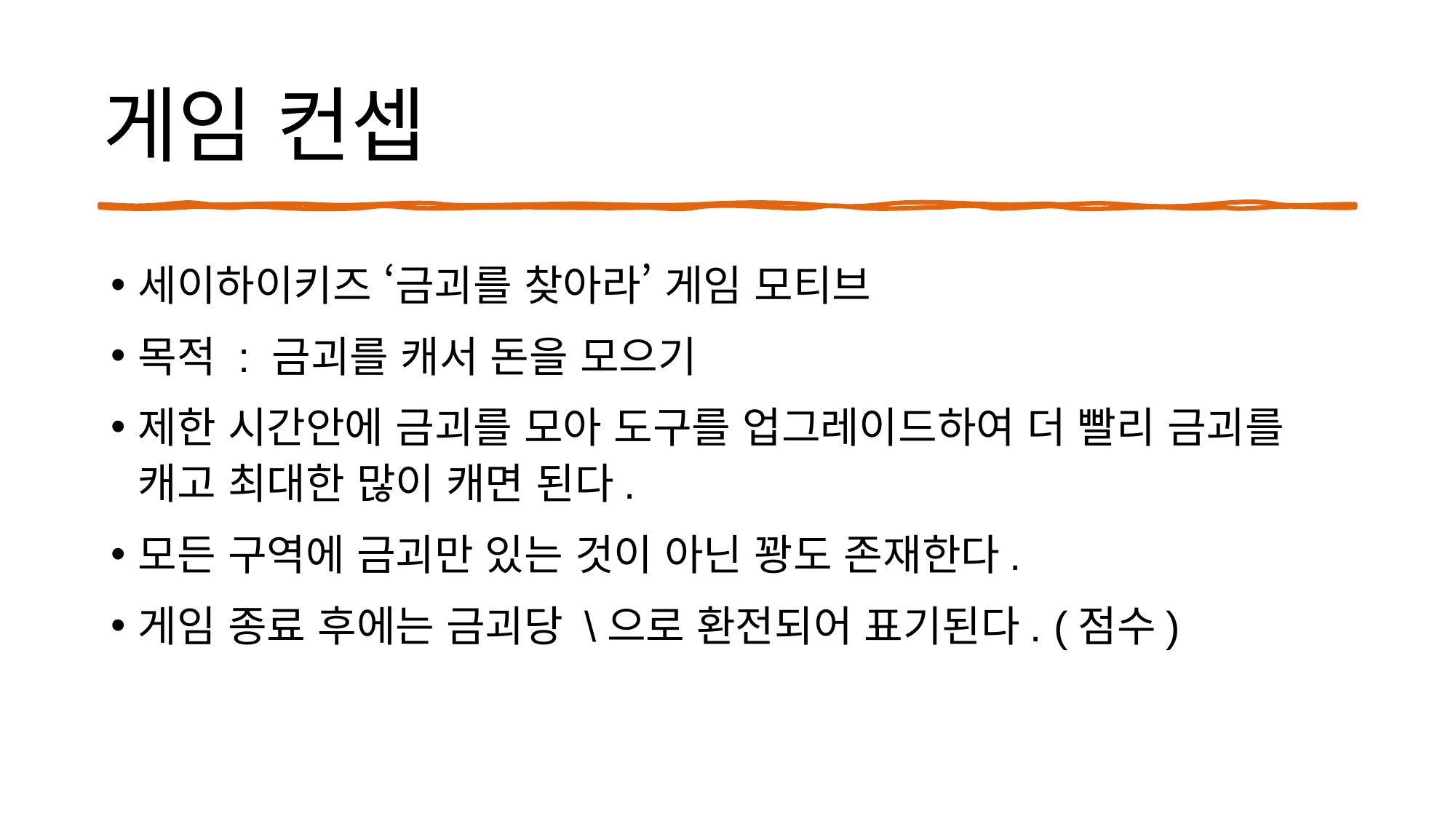

# 게임 컨셉
세이하이키즈 ‘금괴를 찾아라’ 게임 모티브
목적 : 금괴를 캐서 돈을 모으기
제한 시간안에 금괴를 모아 도구를 업그레이드하여 더 빨리 금괴를 캐고 최대한 많이 캐면 된다.
모든 구역에 금괴만 있는 것이 아닌 꽝도 존재한다.
게임 종료 후에는 금괴당 \으로 환전되어 표기된다. (점수)